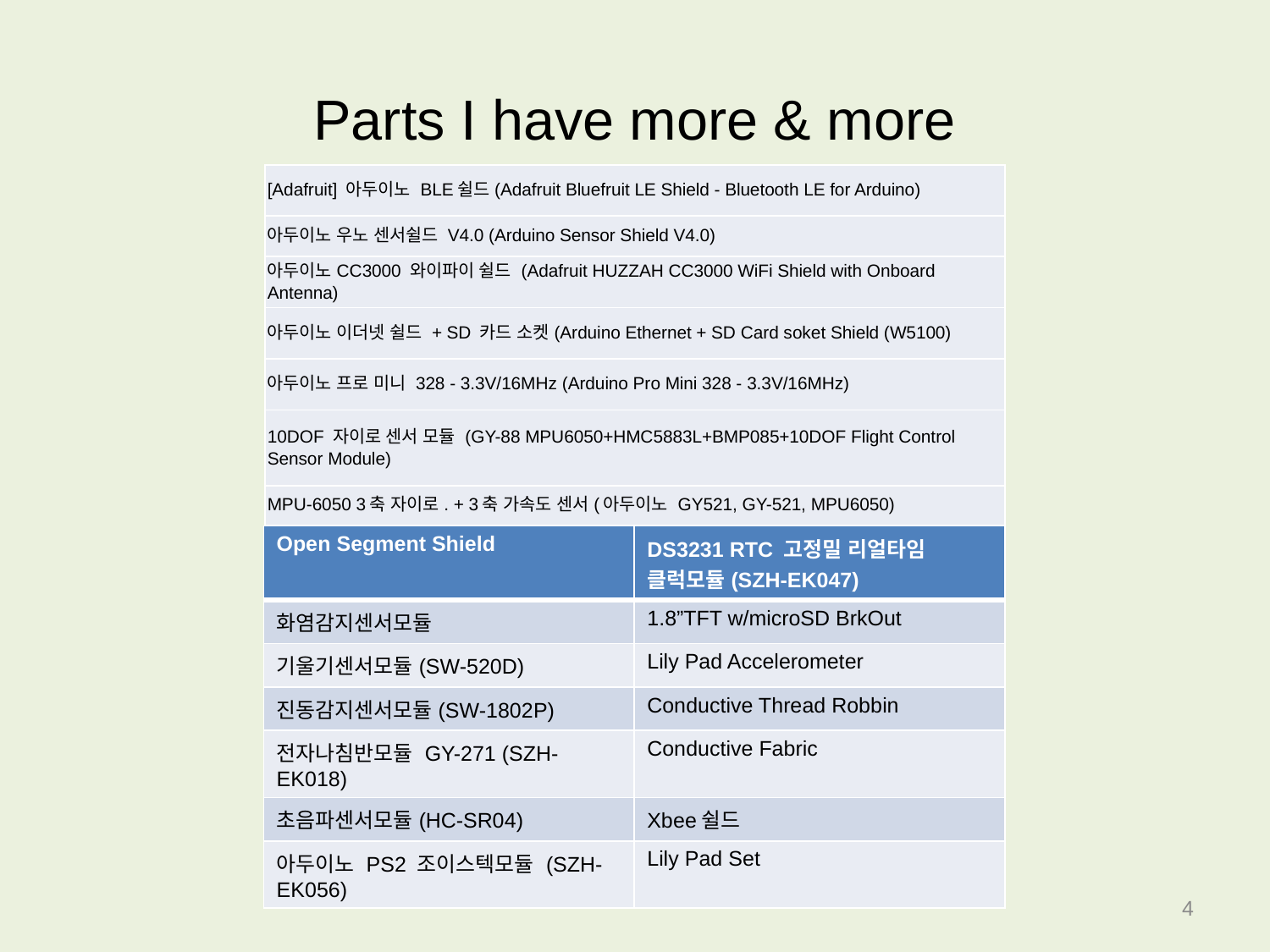

# Parts I have more & more
| [Adafruit] 아두이노 BLE쉴드(Adafruit Bluefruit LE Shield - Bluetooth LE for Arduino) |
| --- |
| 아두이노 우노 센서쉴드 V4.0 (Arduino Sensor Shield V4.0) |
| 아두이노CC3000 와이파이 쉴드 (Adafruit HUZZAH CC3000 WiFi Shield with Onboard Antenna) |
| 아두이노 이더넷 쉴드 + SD 카드 소켓(Arduino Ethernet + SD Card soket Shield (W5100) |
| 아두이노 프로 미니 328 - 3.3V/16MHz (Arduino Pro Mini 328 - 3.3V/16MHz) |
| 10DOF 자이로 센서 모듈 (GY-88 MPU6050+HMC5883L+BMP085+10DOF Flight Control Sensor Module) |
| MPU-6050 3축 자이로. + 3축 가속도 센서(아두이노 GY521, GY-521, MPU6050) |
| Open Segment Shield | DS3231 RTC 고정밀 리얼타임 클럭모듈(SZH-EK047) |
| --- | --- |
| 화염감지센서모듈 | 1.8”TFT w/microSD BrkOut |
| 기울기센서모듈(SW-520D) | Lily Pad Accelerometer |
| 진동감지센서모듈(SW-1802P) | Conductive Thread Robbin |
| 전자나침반모듈 GY-271 (SZH-EK018) | Conductive Fabric |
| 초음파센서모듈(HC-SR04) | Xbee쉴드 |
| 아두이노 PS2 조이스텍모듈 (SZH-EK056) | Lily Pad Set |
4